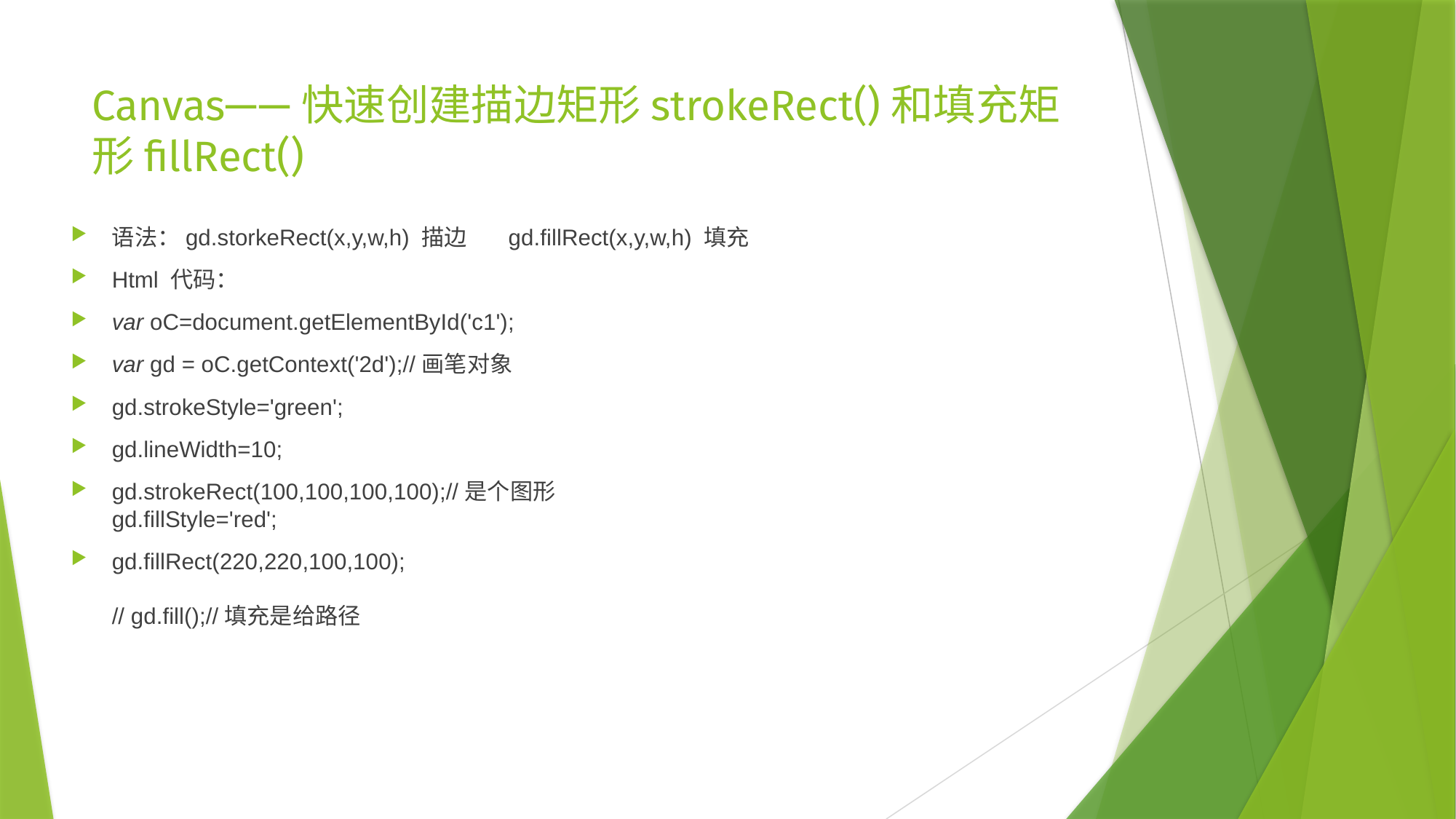

# Canvas——快速创建描边矩形strokeRect()和填充矩形fillRect()
语法：gd.storkeRect(x,y,w,h) 描边       gd.fillRect(x,y,w,h) 填充
Html 代码：
var oC=document.getElementById('c1');
var gd = oC.getContext('2d');//画笔对象
gd.strokeStyle='green';
gd.lineWidth=10;
gd.strokeRect(100,100,100,100);//是个图形
gd.fillStyle='red';
gd.fillRect(220,220,100,100);
// gd.fill();//填充是给路径